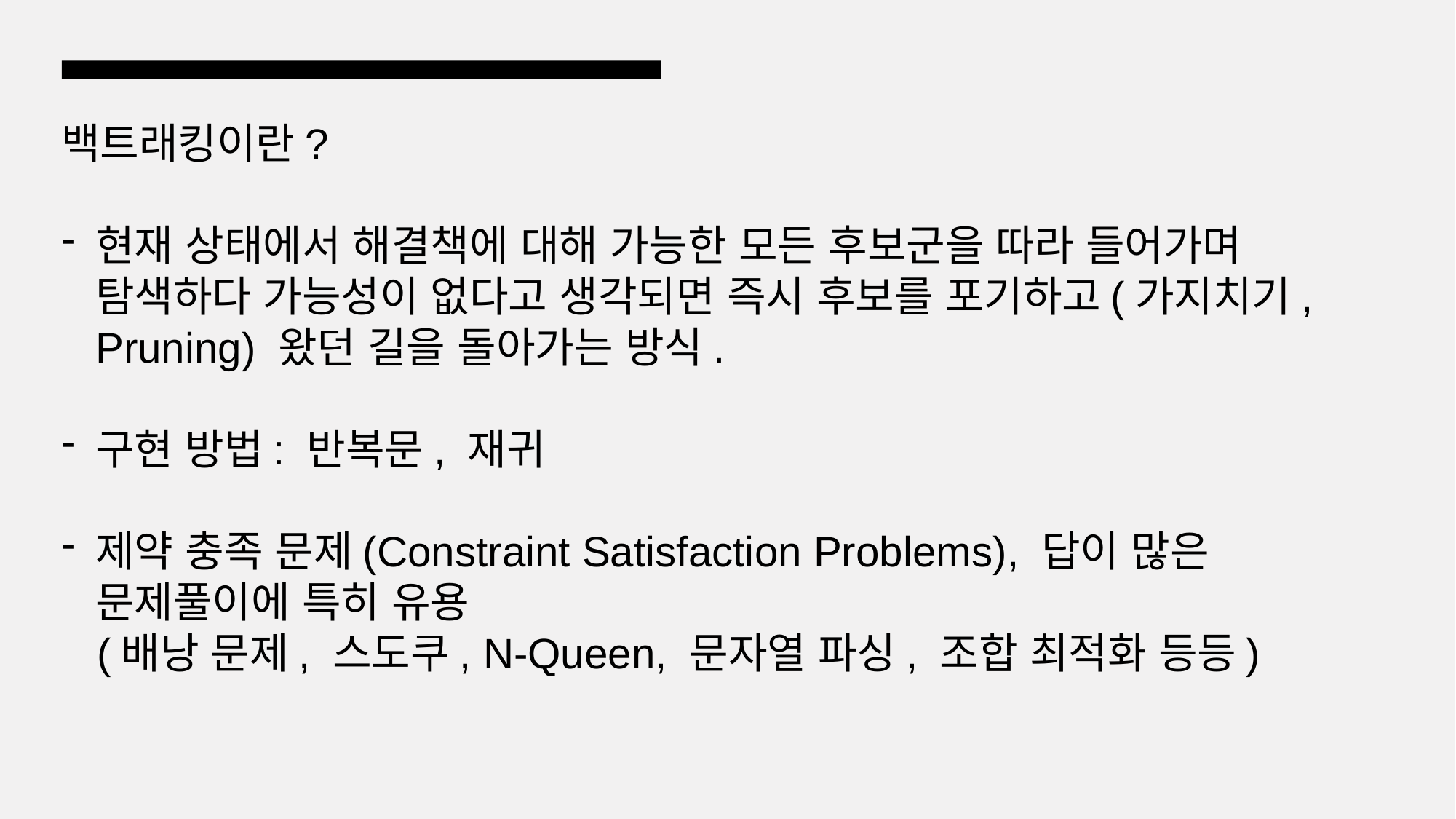

백트래킹이란?

현재 상태에서 해결책에 대해 가능한 모든 후보군을 따라 들어가며 탐색하다 가능성이 없다고 생각되면 즉시 후보를 포기하고(가지치기, Pruning) 왔던 길을 돌아가는 방식.

구현 방법: 반복문, 재귀

제약 충족 문제(Constraint Satisfaction Problems), 답이 많은 문제풀이에 특히 유용
   (배낭 문제, 스도쿠, N-Queen, 문자열 파싱, 조합 최적화 등등)